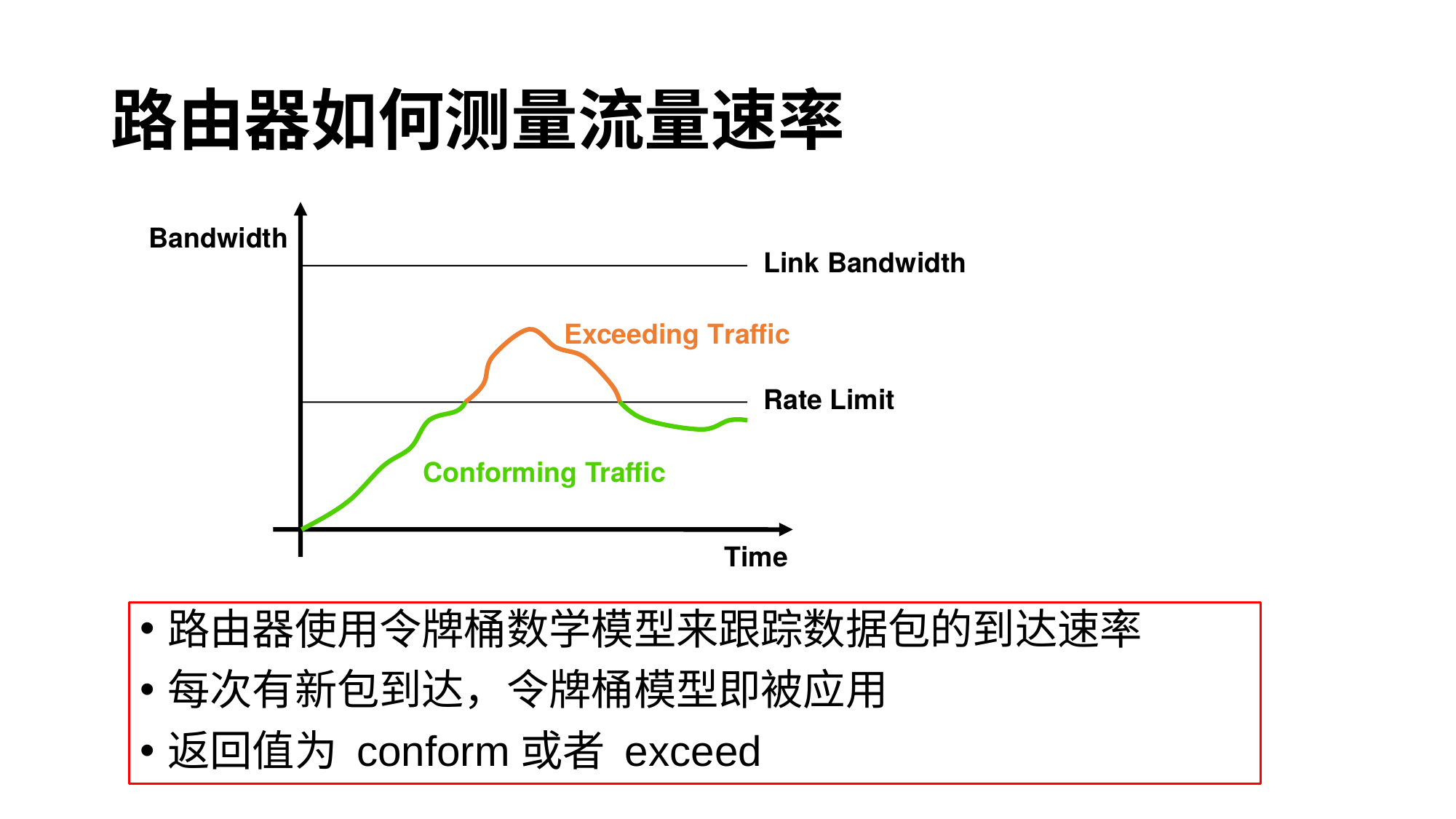

# 路由器如何测量流量速率

Bandwidth
Link Bandwidth

Exceeding Traffic

Rate Limit

Conforming Traffic

Time
路由器使用令牌桶数学模型来跟踪数据包的到达速率
每次有新包到达，令牌桶模型即被应用
返回值为 conform或者 exceed